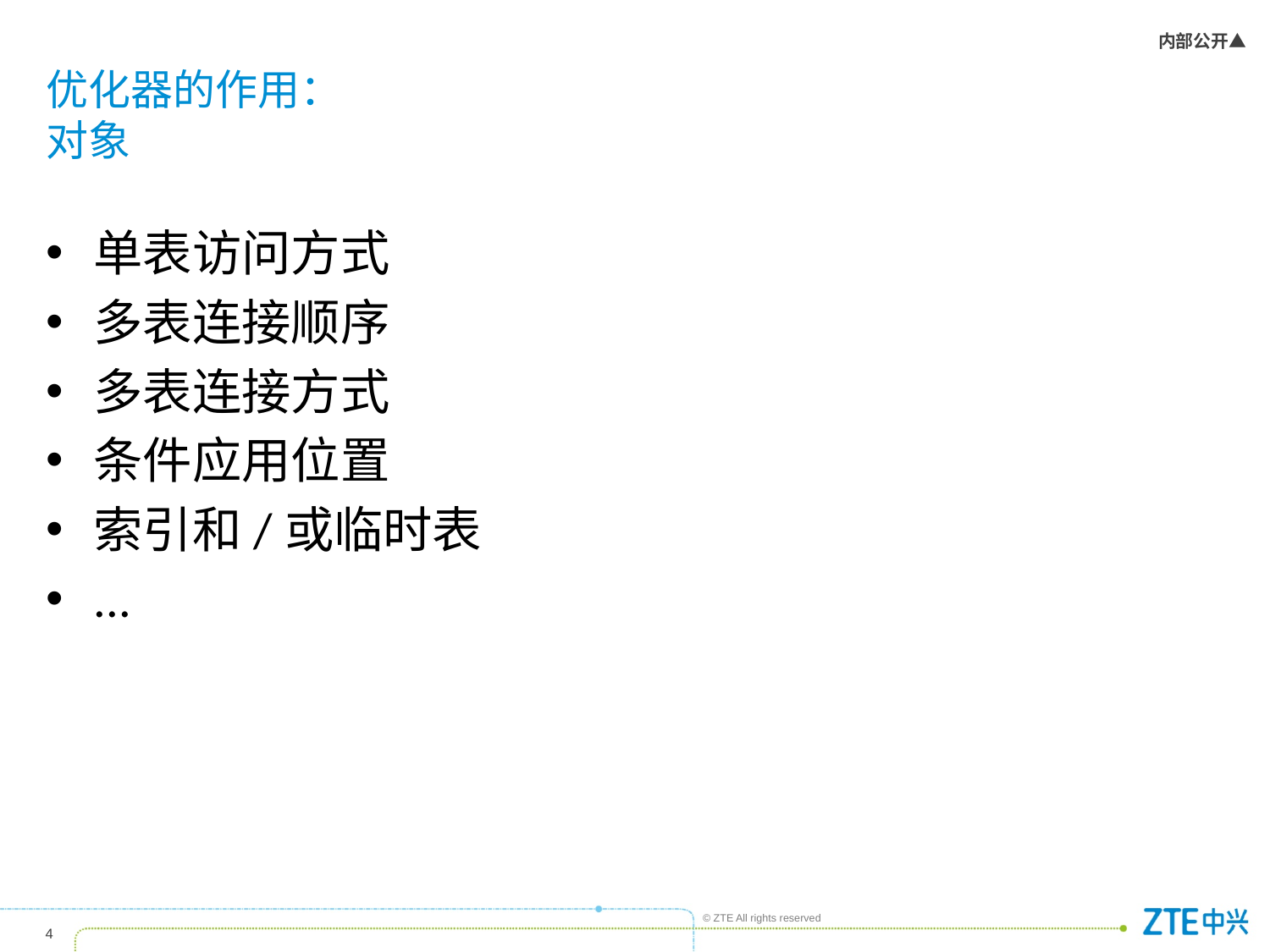

# 优化器的作用： 对象
单表访问方式
多表连接顺序
多表连接方式
条件应用位置
索引和/或临时表
...